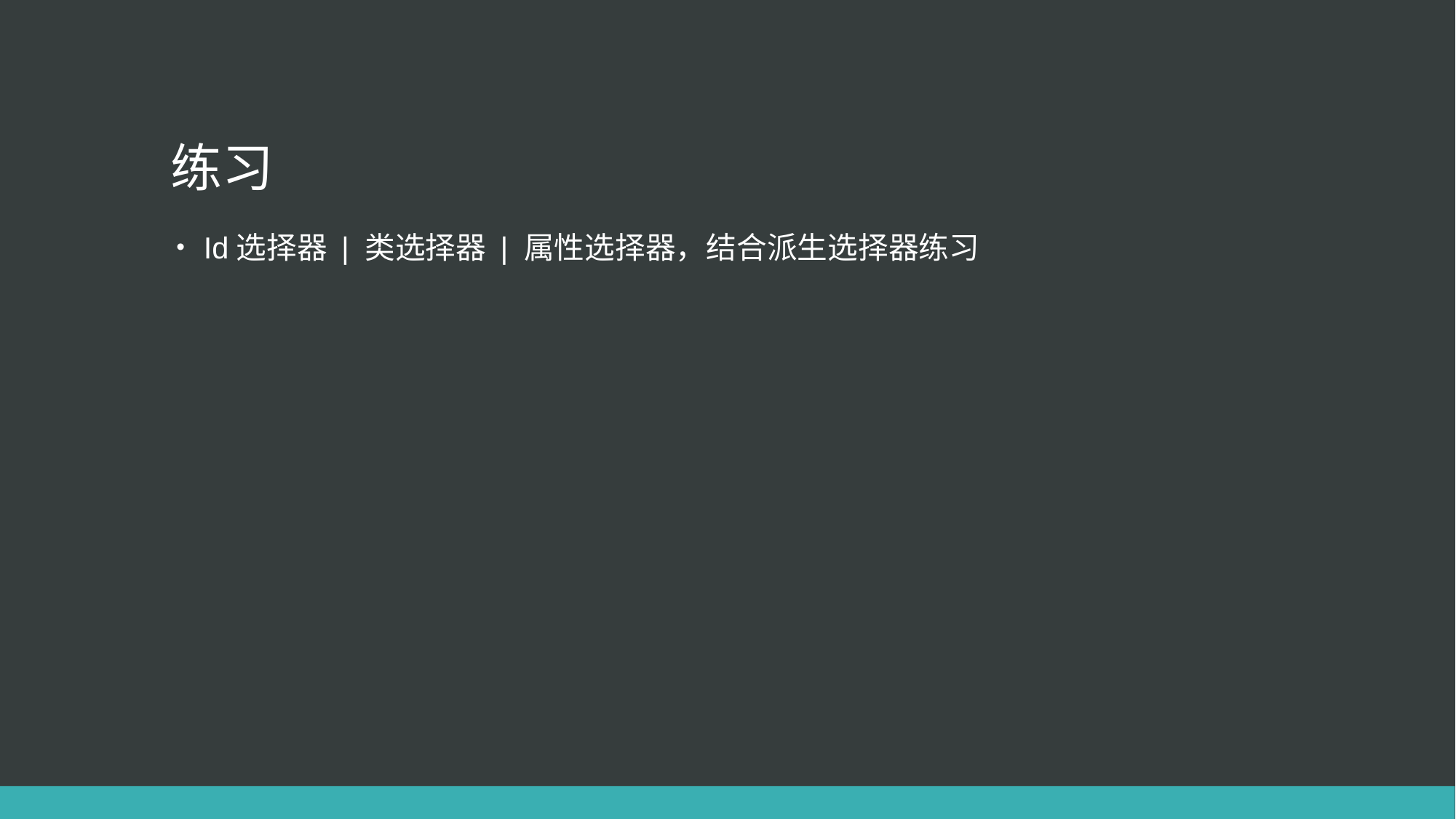

# 练习
Id选择器 | 类选择器 | 属性选择器，结合派生选择器练习